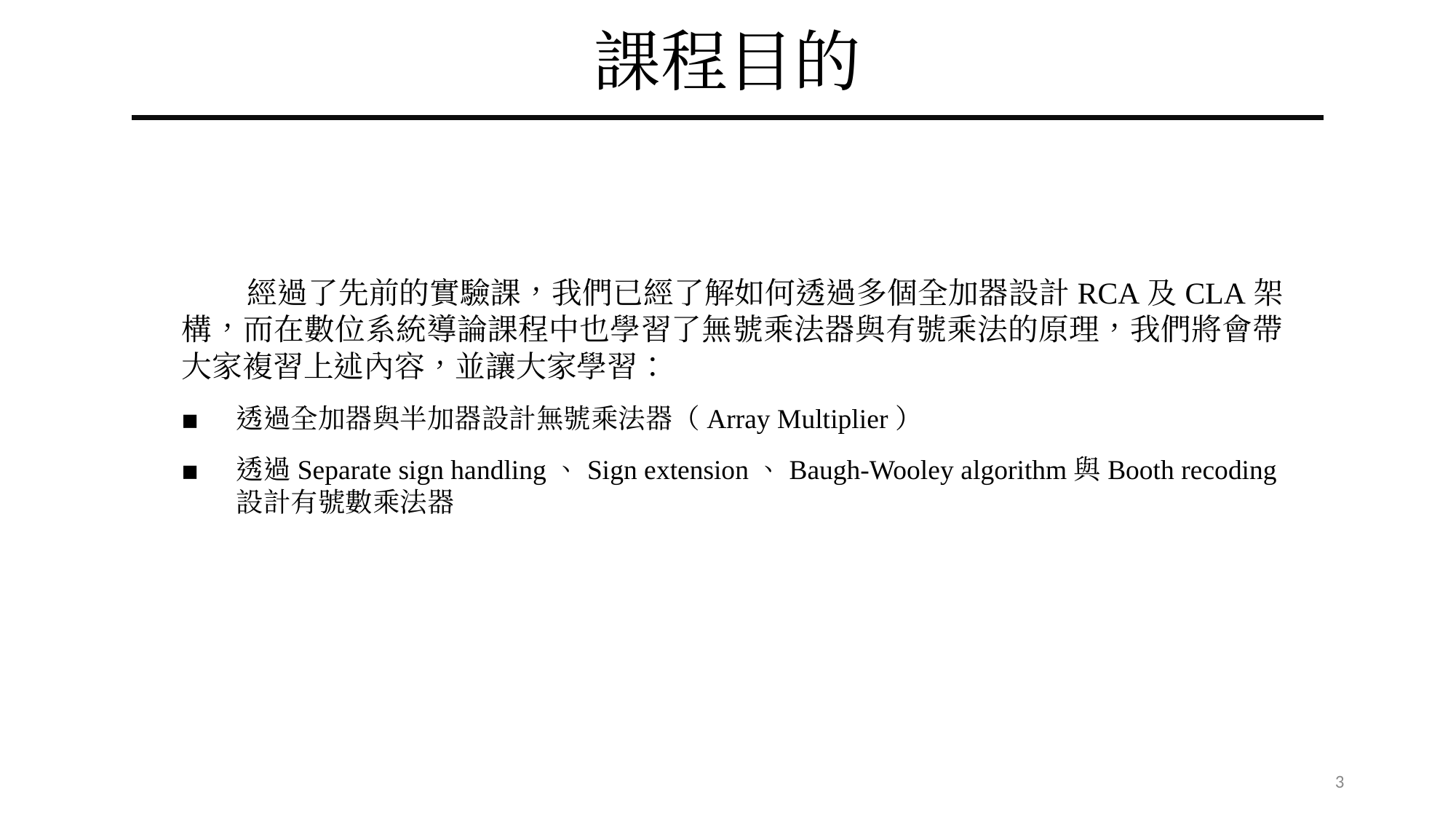

課程目的
經過了先前的實驗課，我們已經了解如何透過多個全加器設計RCA及CLA架構，而在數位系統導論課程中也學習了無號乘法器與有號乘法的原理，我們將會帶大家複習上述內容，並讓大家學習：
透過全加器與半加器設計無號乘法器（Array Multiplier）
透過Separate sign handling、Sign extension、Baugh-Wooley algorithm與Booth recoding設計有號數乘法器
3